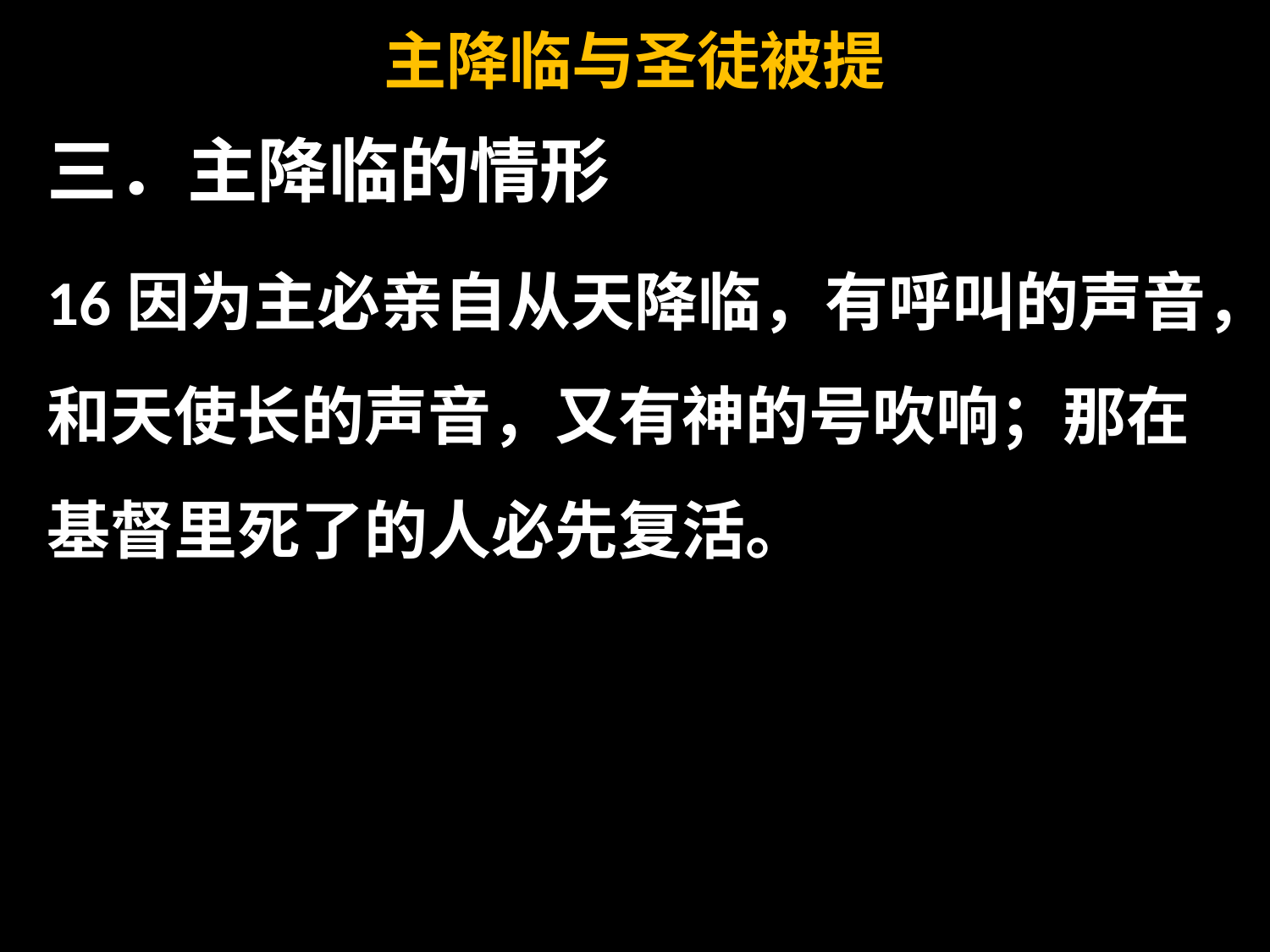

# 主降临与圣徒被提
三．主降临的情形
16因为主必亲自从天降临，有呼叫的声音，和天使长的声音，又有神的号吹响；那在基督里死了的人必先复活。